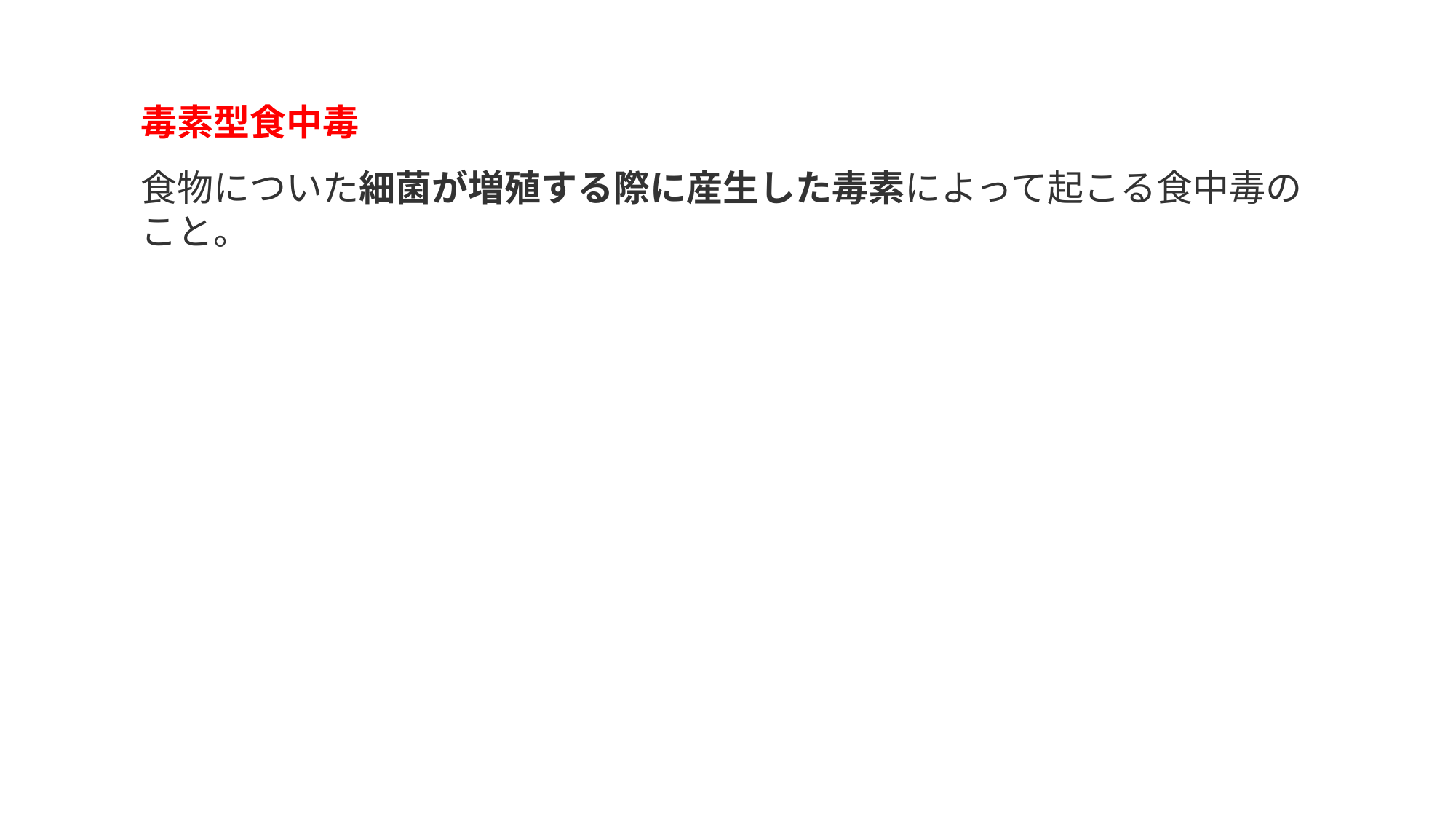

毒素型食中毒

食物についた細菌が増殖する際に産生した毒素によって起こる食中毒のこと。